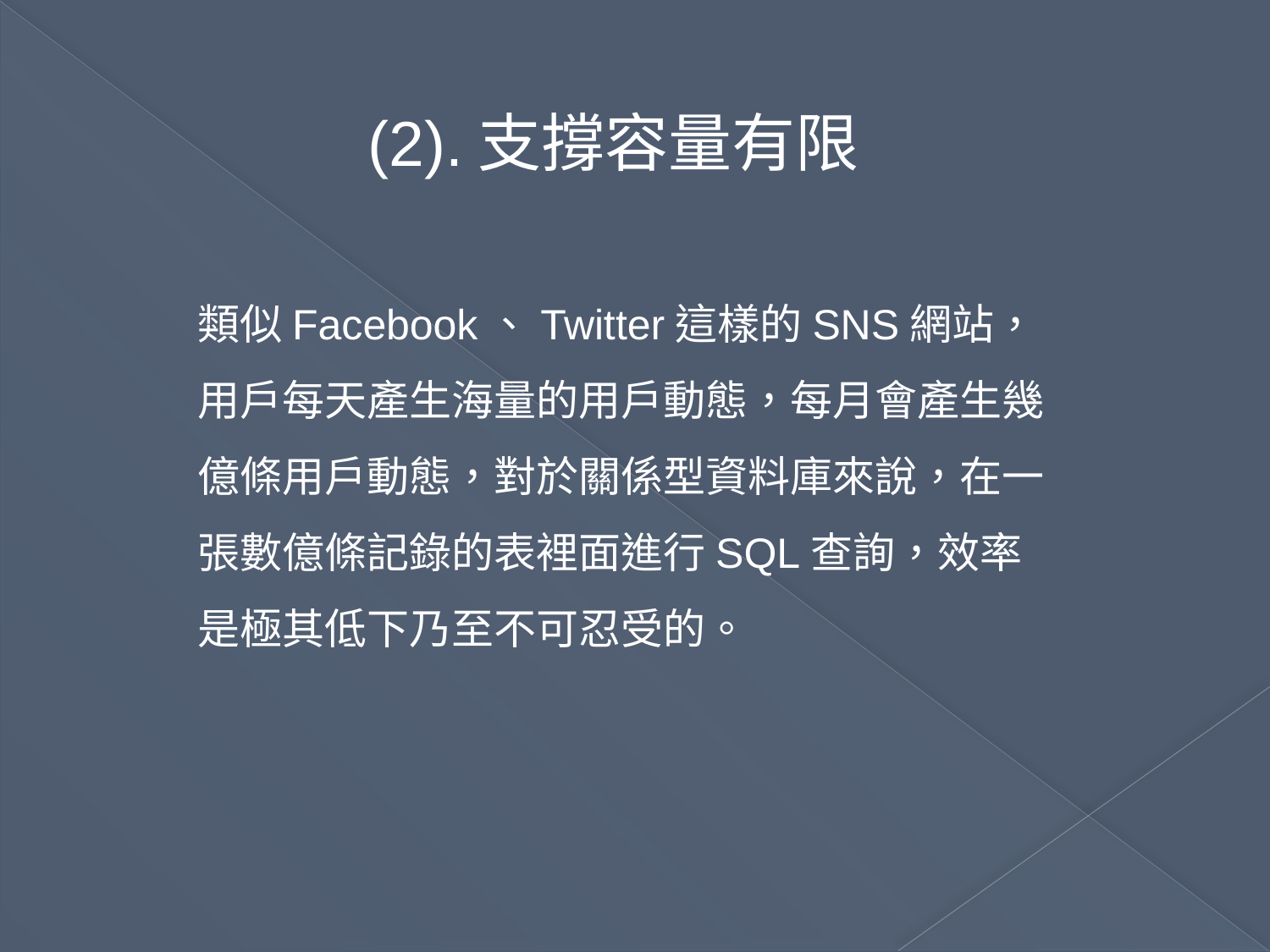

(2).支撐容量有限
類似Facebook、Twitter這樣的SNS網站，用戶每天產生海量的用戶動態，每月會產生幾億條用戶動態，對於關係型資料庫來說，在一張數億條記錄的表裡面進行SQL查詢，效率是極其低下乃至不可忍受的。